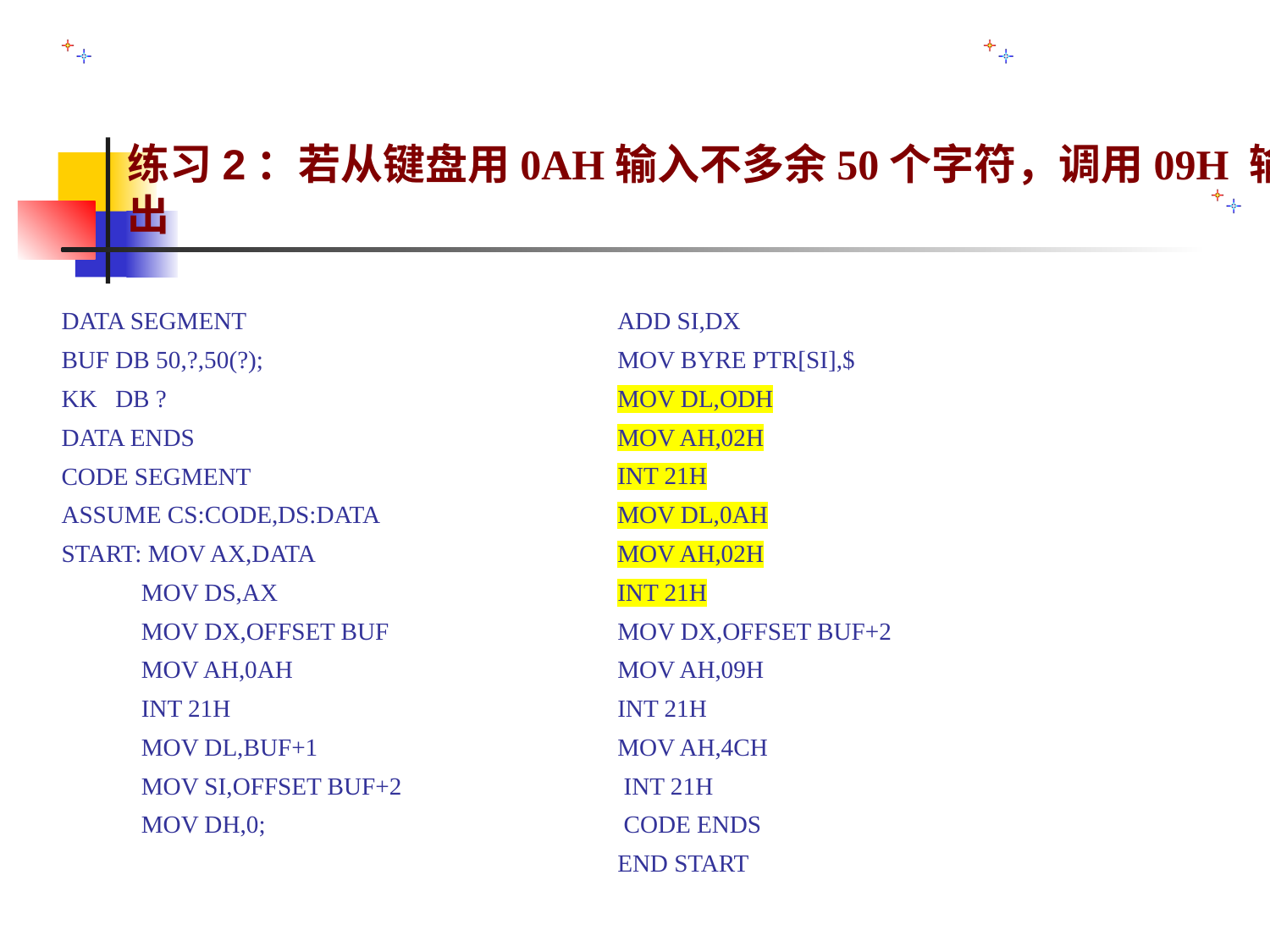

# 练习2：若从键盘用0AH输入不多余50个字符，调用09H 输出
DATA SEGMENT
BUF DB 50,?,50(?);
KK   DB ?
DATA ENDS
CODE SEGMENT
ASSUME CS:CODE,DS:DATA
START: MOV AX,DATA
             MOV DS,AX
             MOV DX,OFFSET BUF
             MOV AH,0AH
             INT 21H
             MOV DL,BUF+1
             MOV SI,OFFSET BUF+2
             MOV DH,0;

ADD SI,DX
MOV BYRE PTR[SI],$
MOV DL,ODH
MOV AH,02H
INT 21H
MOV DL,0AH
MOV AH,02H
INT 21H
MOV DX,OFFSET BUF+2
MOV AH,09H
INT 21H
MOV AH,4CH
 INT 21H
 CODE ENDS
END START